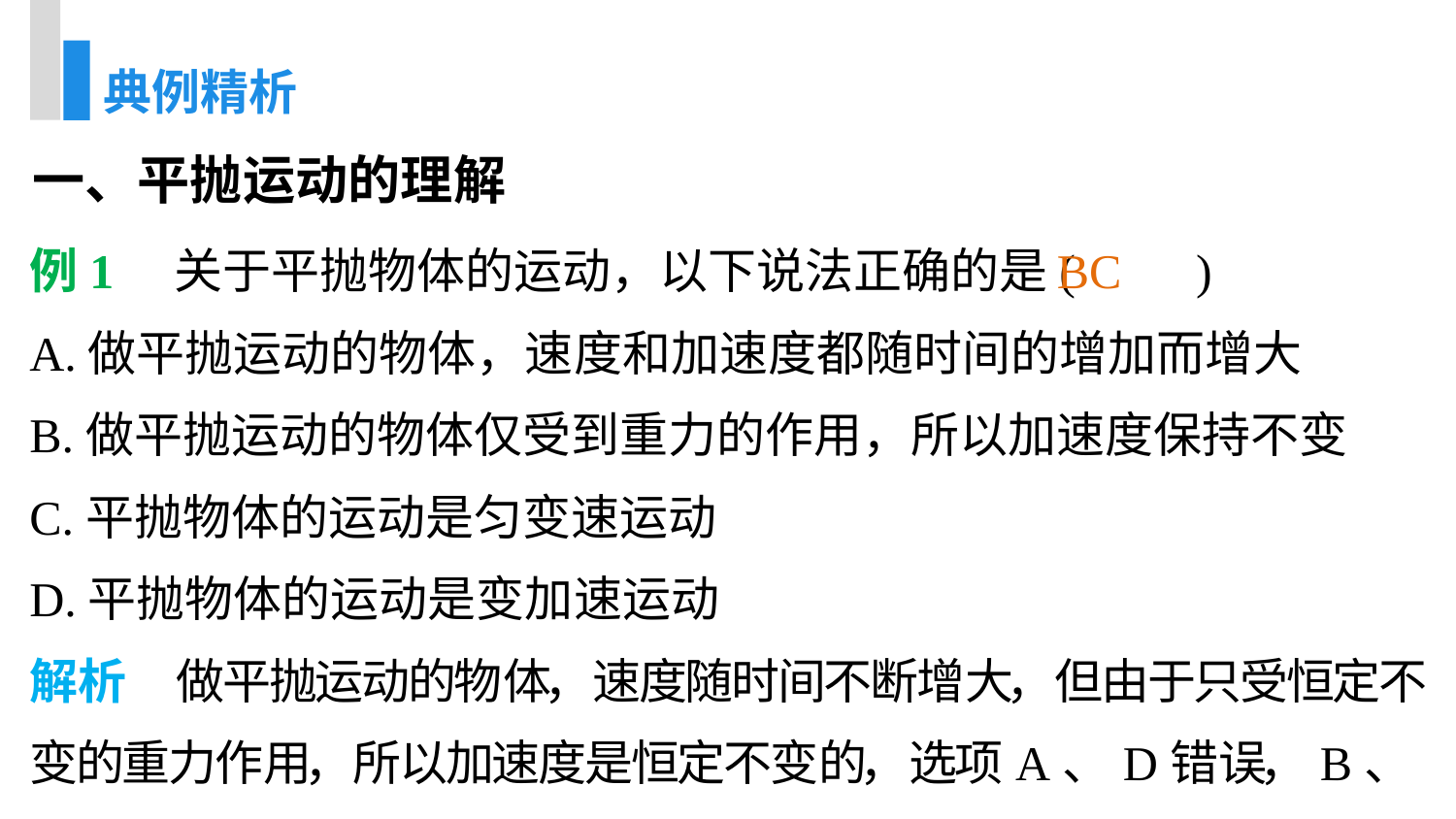

典例精析
一、平抛运动的理解
例1　关于平抛物体的运动，以下说法正确的是(　　)
A.做平抛运动的物体，速度和加速度都随时间的增加而增大
B.做平抛运动的物体仅受到重力的作用，所以加速度保持不变
C.平抛物体的运动是匀变速运动
D.平抛物体的运动是变加速运动
解析　做平抛运动的物体，速度随时间不断增大，但由于只受恒定不变的重力作用，所以加速度是恒定不变的，选项A、D错误，B、C正确.
BC